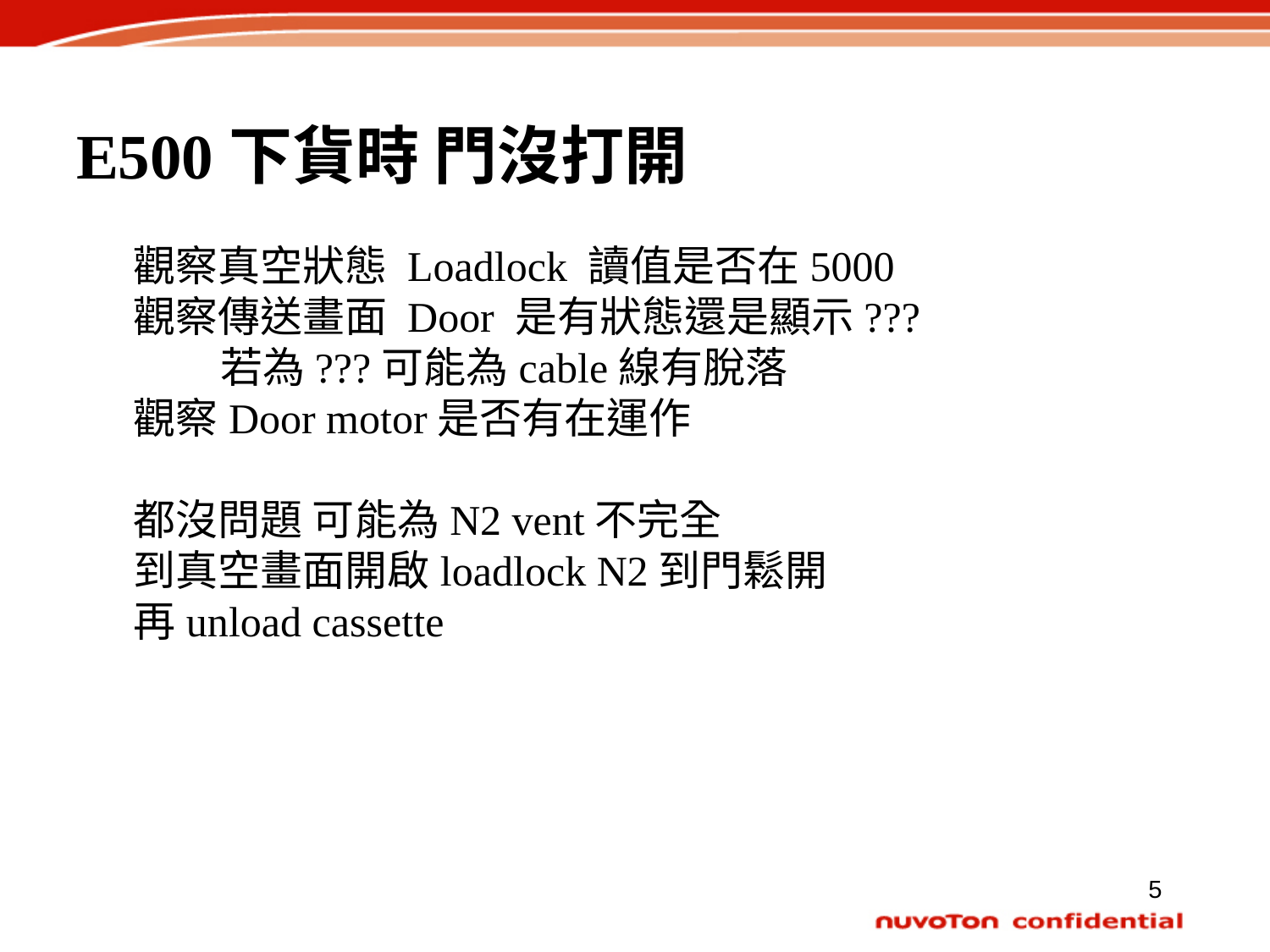

E500下貨時 門沒打開
觀察真空狀態 Loadlock 讀值是否在5000
觀察傳送畫面 Door 是有狀態還是顯示???
        若為???可能為cable線有脫落
觀察Door motor是否有在運作

都沒問題 可能為N2 vent不完全
到真空畫面開啟loadlock N2到門鬆開
再unload cassette

5